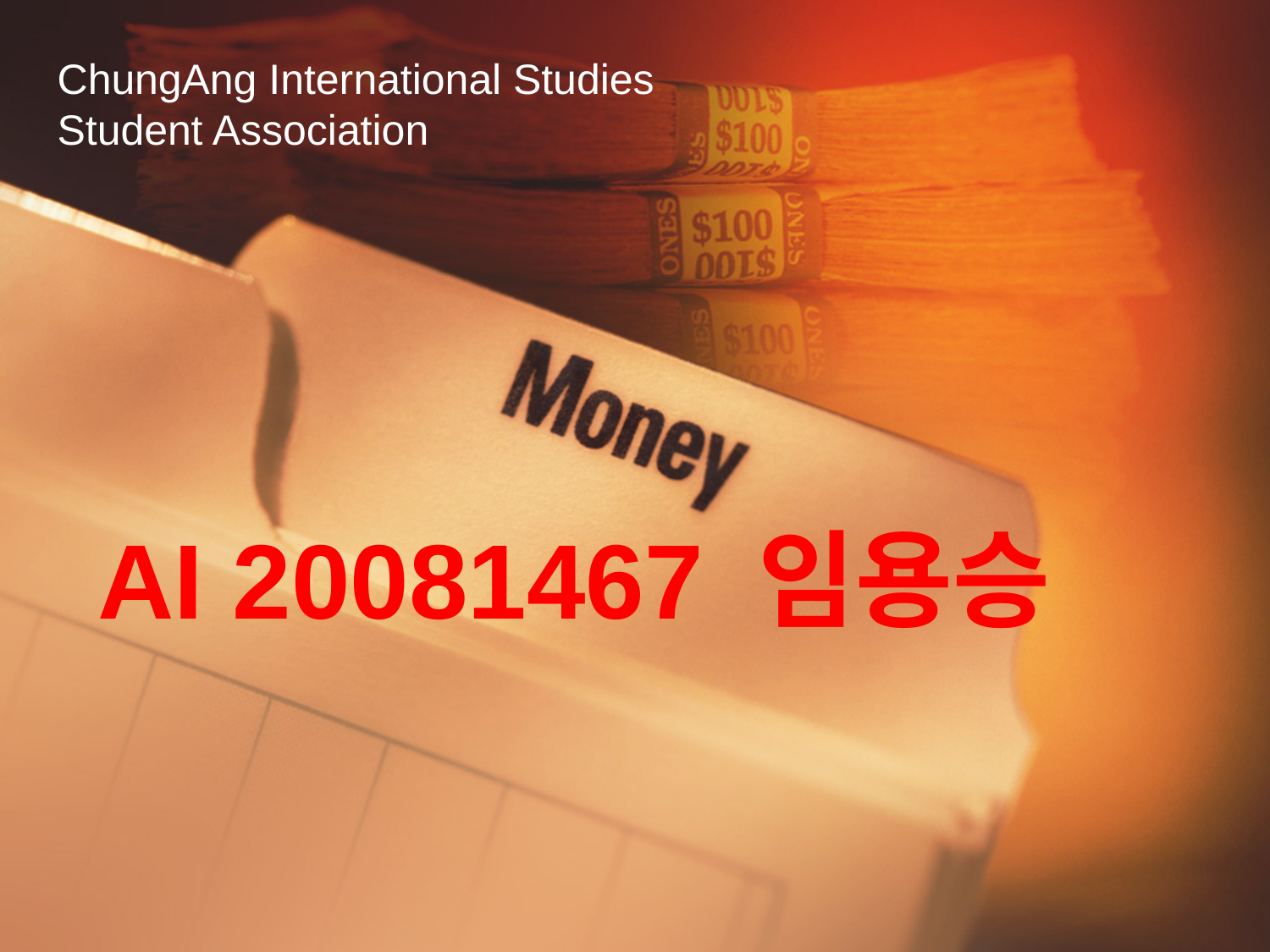

ChungAng International Studies Student Association
# AI 20081467 임용승